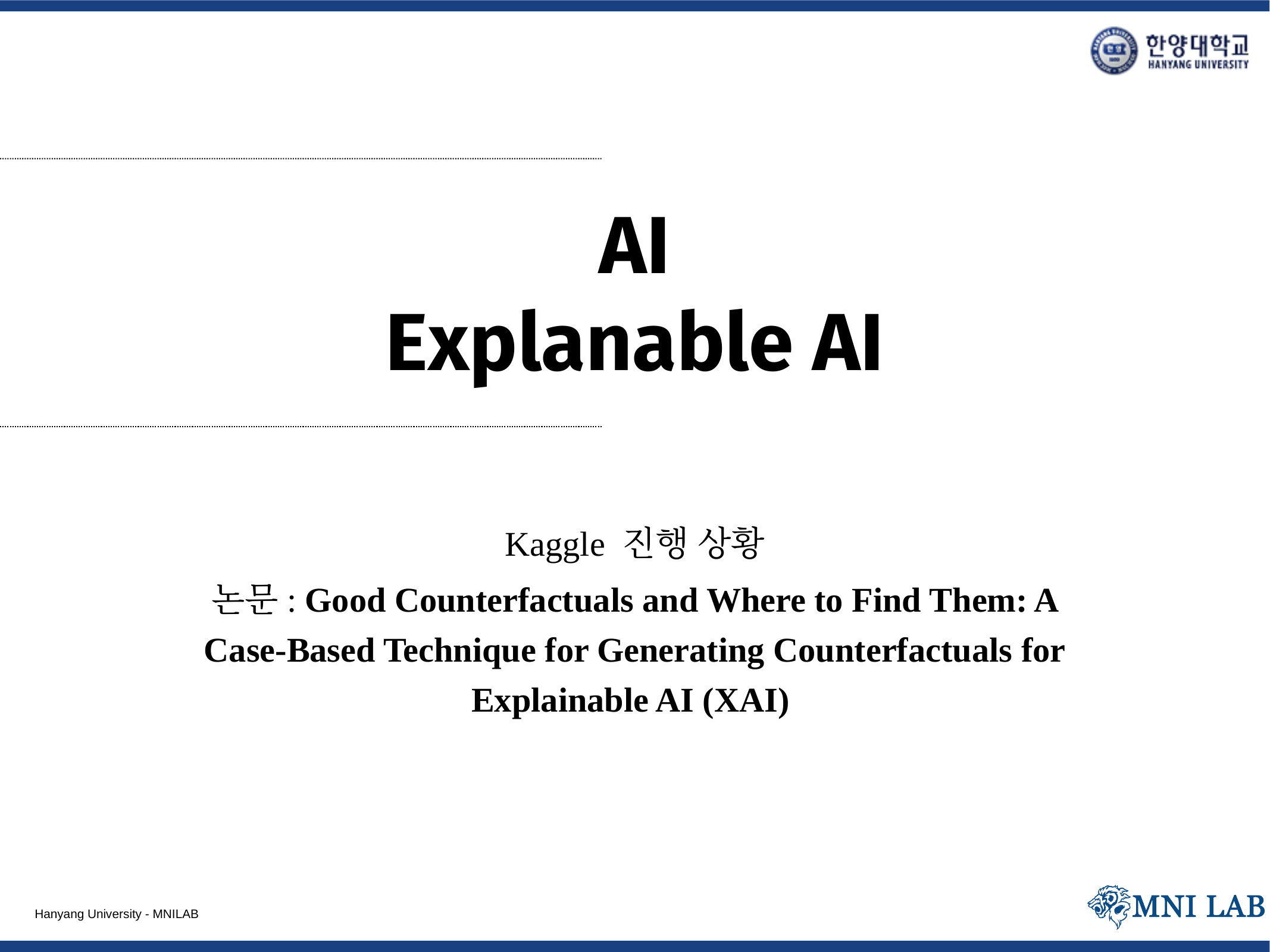

# AI Explanable AI
Kaggle 진행 상황
논문: Good Counterfactuals and Where to Find Them: A Case-Based Technique for Generating Counterfactuals for Explainable AI (XAI)